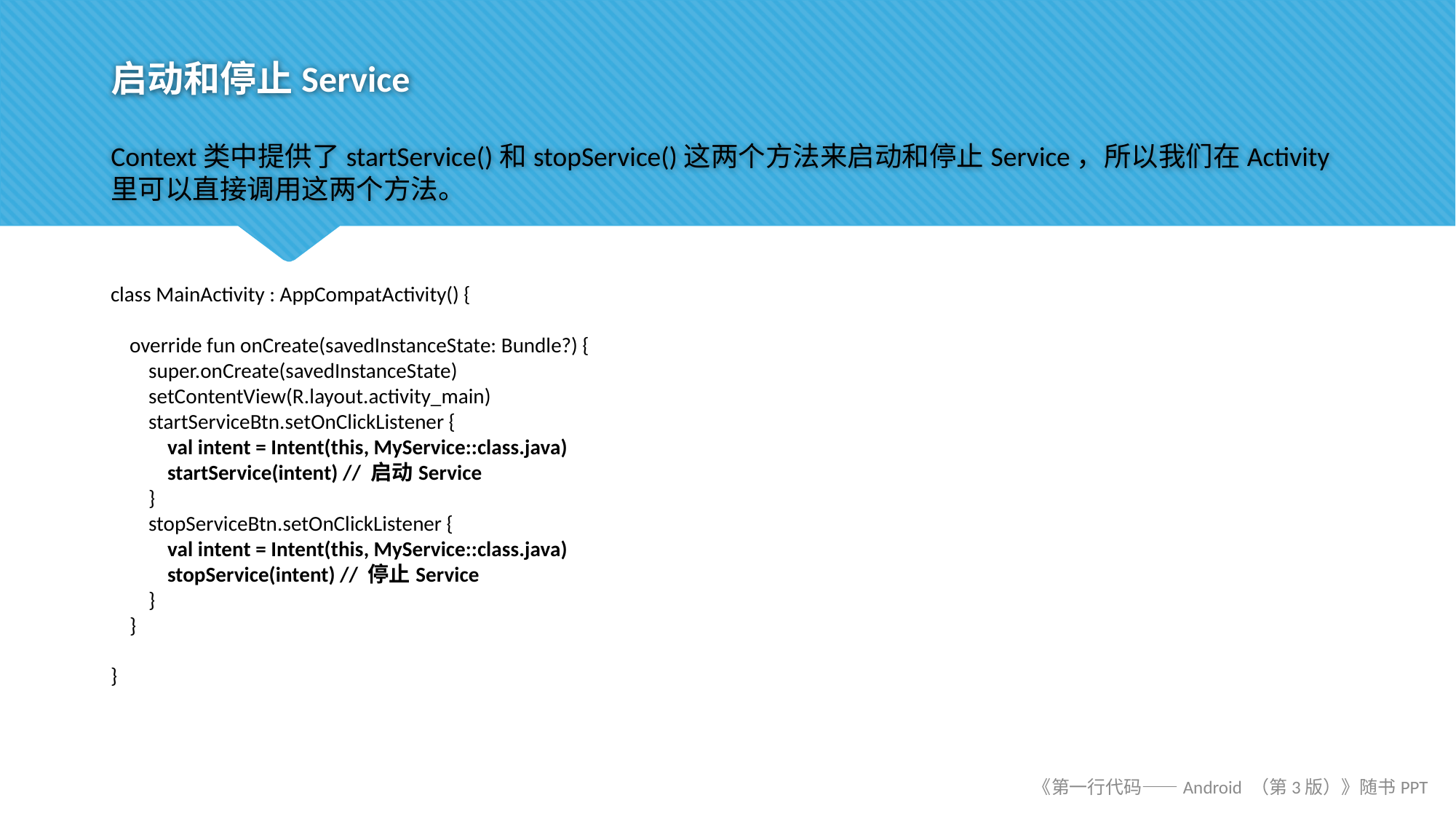

# 启动和停止Service
Context类中提供了startService()和stopService()这两个方法来启动和停止Service，所以我们在Activity里可以直接调用这两个方法。
class MainActivity : AppCompatActivity() {

    override fun onCreate(savedInstanceState: Bundle?) {
        super.onCreate(savedInstanceState)
        setContentView(R.layout.activity_main)
        startServiceBtn.setOnClickListener {
            val intent = Intent(this, MyService::class.java)
            startService(intent) // 启动Service
        }
        stopServiceBtn.setOnClickListener {
            val intent = Intent(this, MyService::class.java)
            stopService(intent) // 停止Service
        }
    }

}